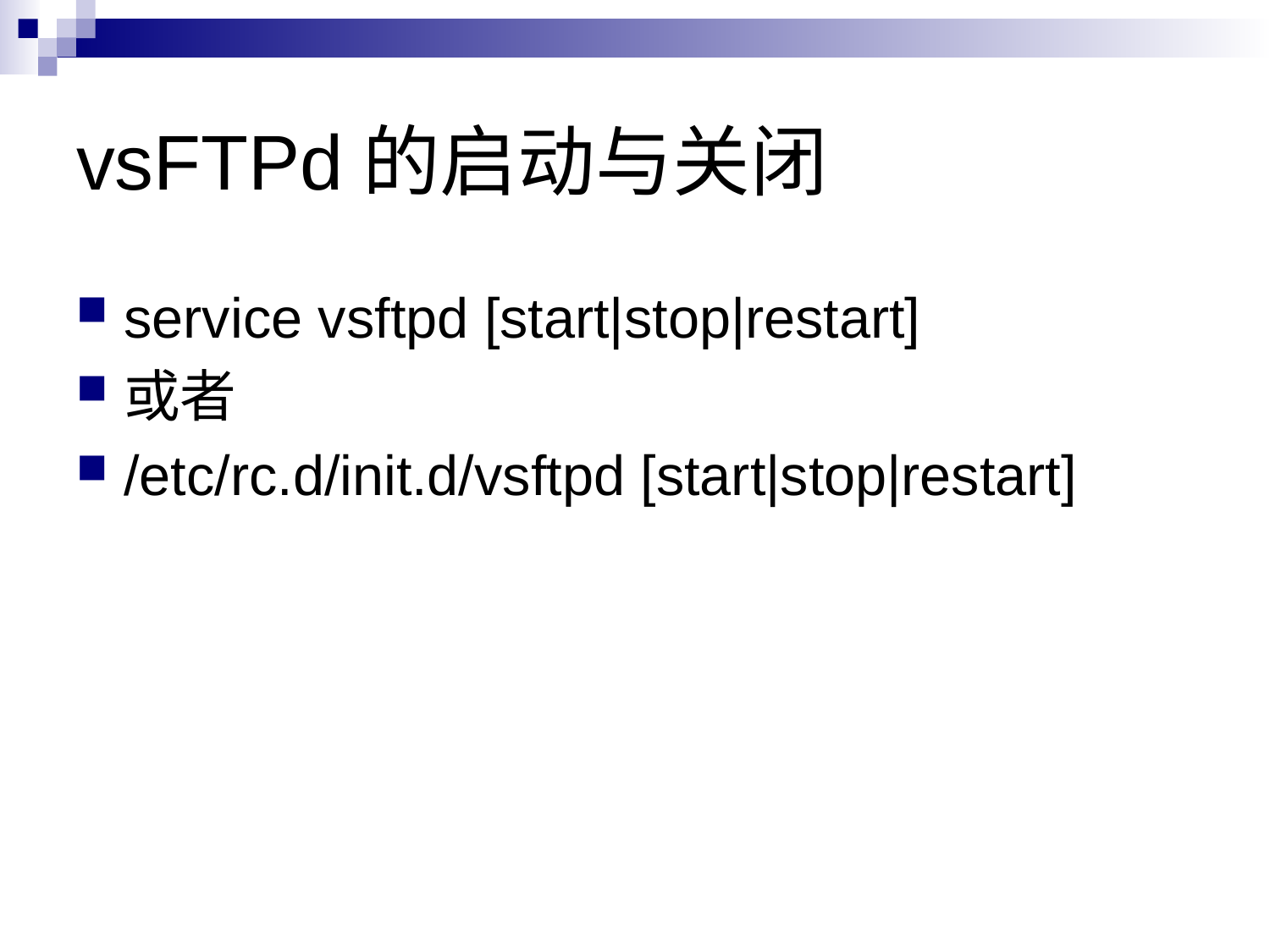

# vsFTPd的启动与关闭
service vsftpd [start|stop|restart]
或者
/etc/rc.d/init.d/vsftpd [start|stop|restart]